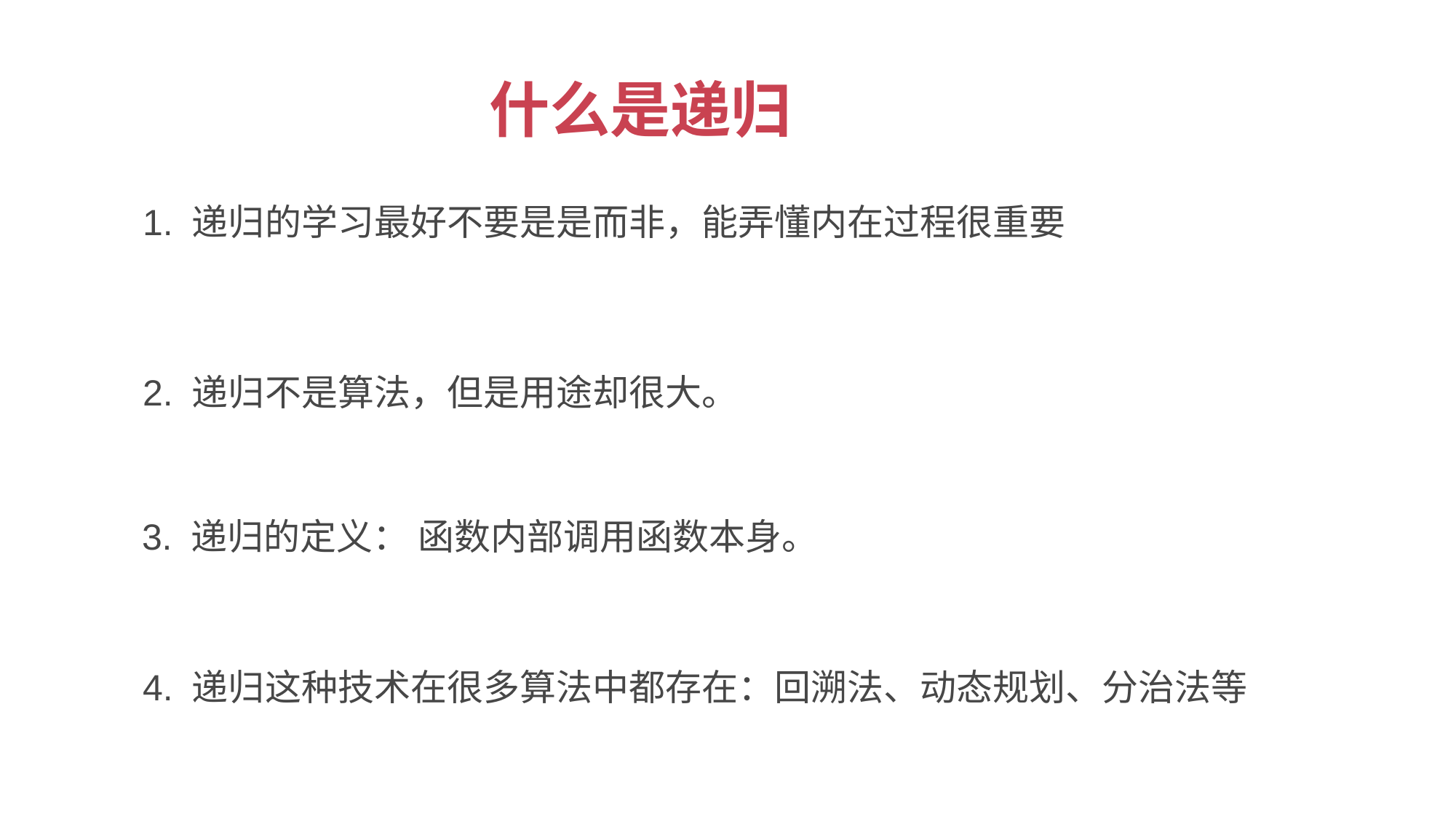

什么是递归
1. 递归的学习最好不要是是而非，能弄懂内在过程很重要
2. 递归不是算法，但是用途却很大。
3. 递归的定义： 函数内部调用函数本身。
4. 递归这种技术在很多算法中都存在：回溯法、动态规划、分治法等